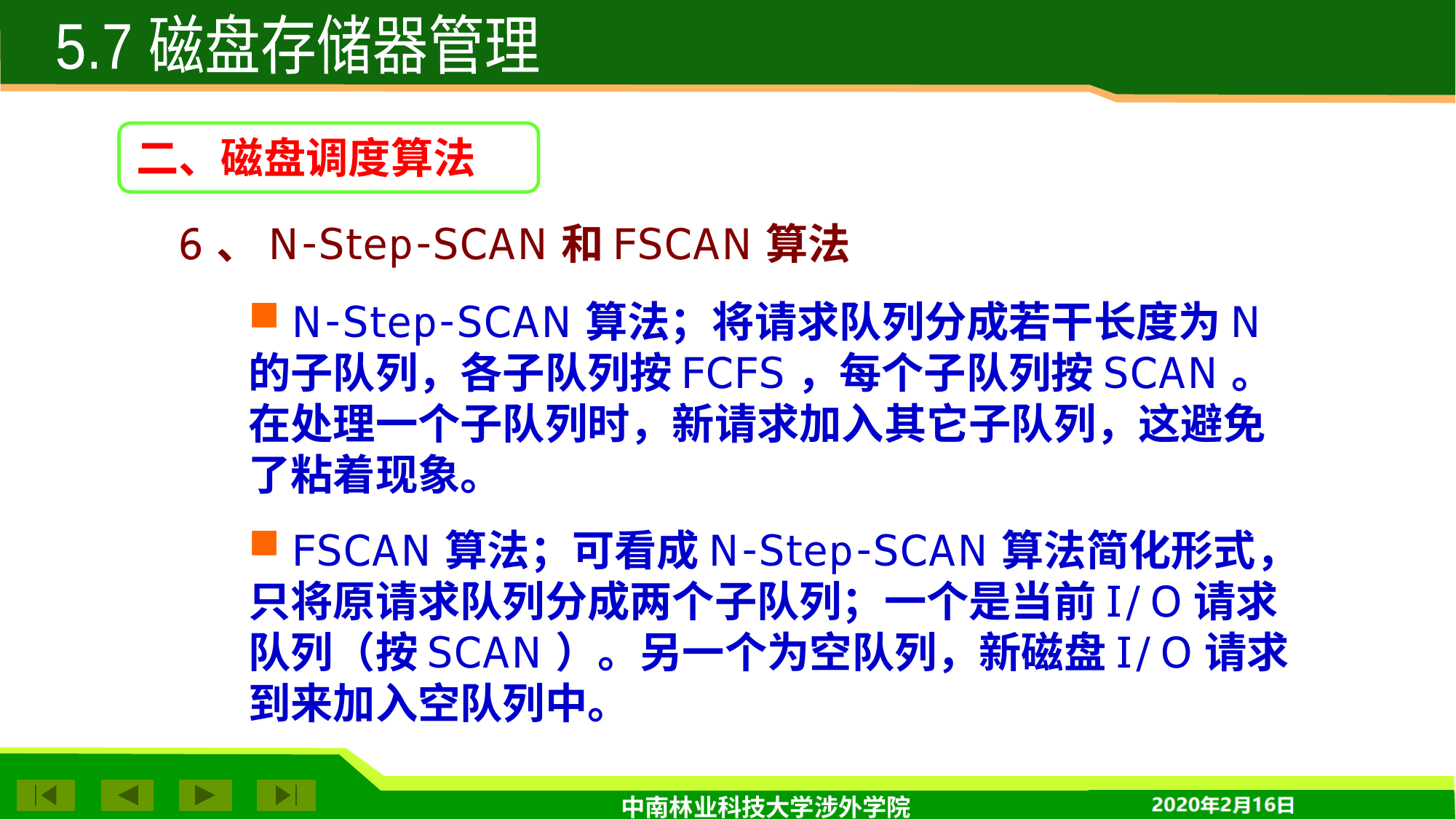

5.7 磁盘存储器管理

二、磁盘调度算法
6、N-Step-SCAN和FSCAN算法
 N-Step-SCAN算法；将请求队列分成若干长度为N的子队列，各子队列按FCFS，每个子队列按SCAN。在处理一个子队列时，新请求加入其它子队列，这避免了粘着现象。
 FSCAN算法；可看成N-Step-SCAN算法简化形式，只将原请求队列分成两个子队列；一个是当前I/O请求队列（按SCAN）。另一个为空队列，新磁盘I/O请求到来加入空队列中。